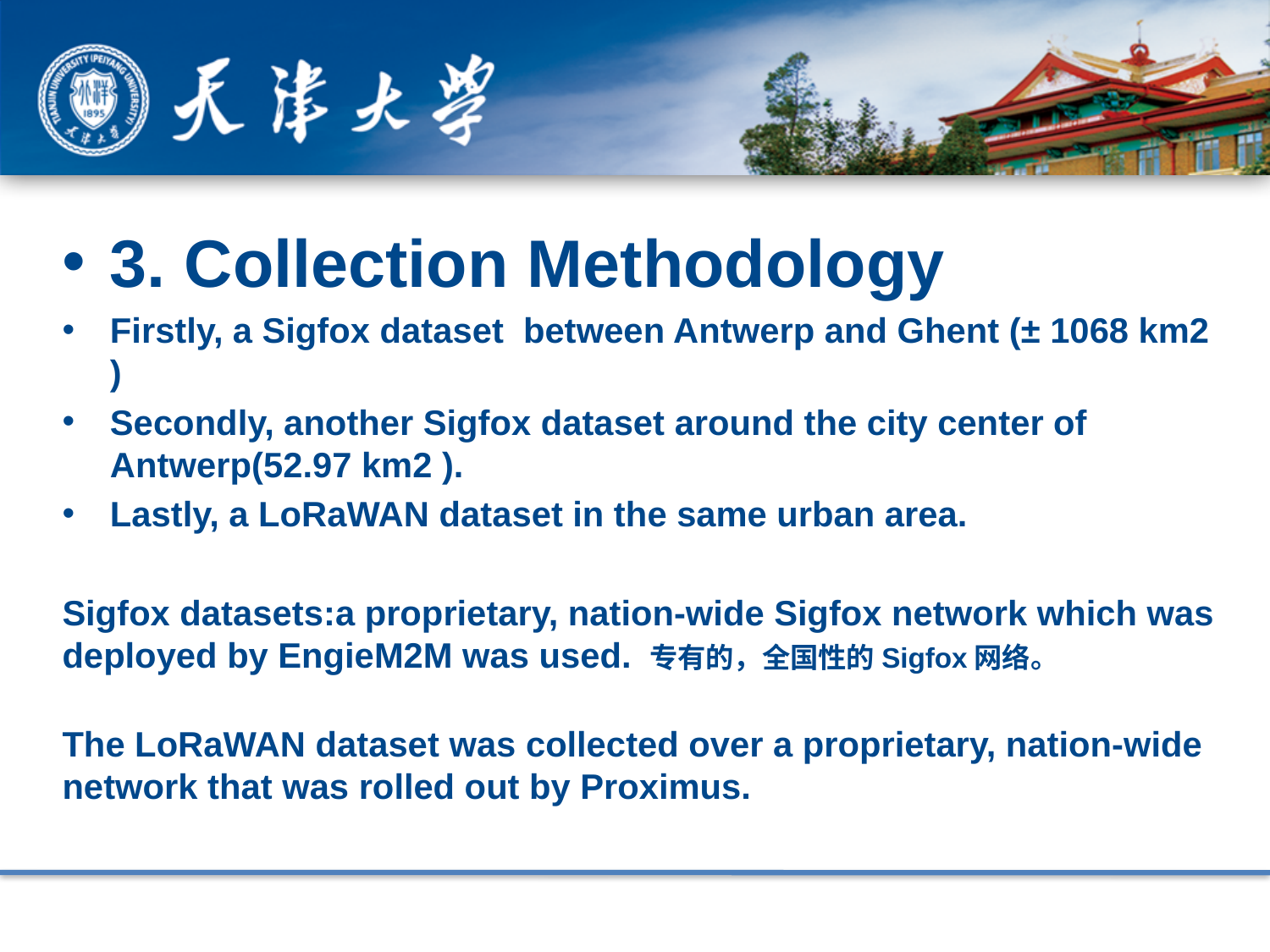

3. Collection Methodology
Firstly, a Sigfox dataset  between Antwerp and Ghent (± 1068 km2 )
Secondly, another Sigfox dataset around the city center of Antwerp(52.97 km2 ).
Lastly, a LoRaWAN dataset in the same urban area.

Sigfox datasets:a proprietary, nation-wide Sigfox network which was deployed by EngieM2M was used. 专有的，全国性的Sigfox网络。

The LoRaWAN dataset was collected over a proprietary, nation-wide network that was rolled out by Proximus.